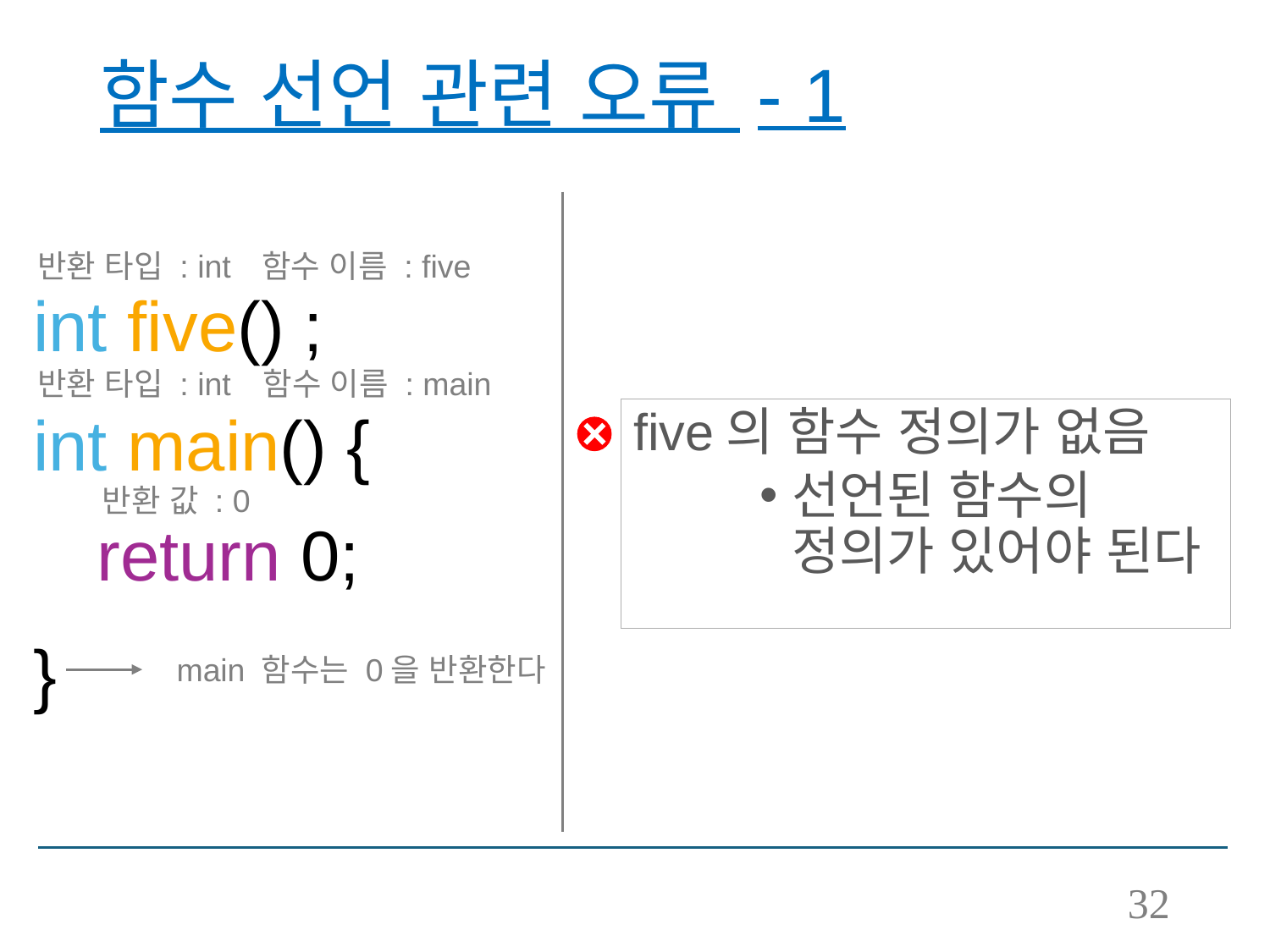

# 함수 선언 관련 오류 - 1
반환 타입 : int
함수 이름 : five
int five() ;
int main() {
return 0;
}
반환 타입 : int
함수 이름 : main
five의 함수 정의가 없음
선언된 함수의 정의가 있어야 된다

반환 값 : 0
main 함수는 0을 반환한다
32